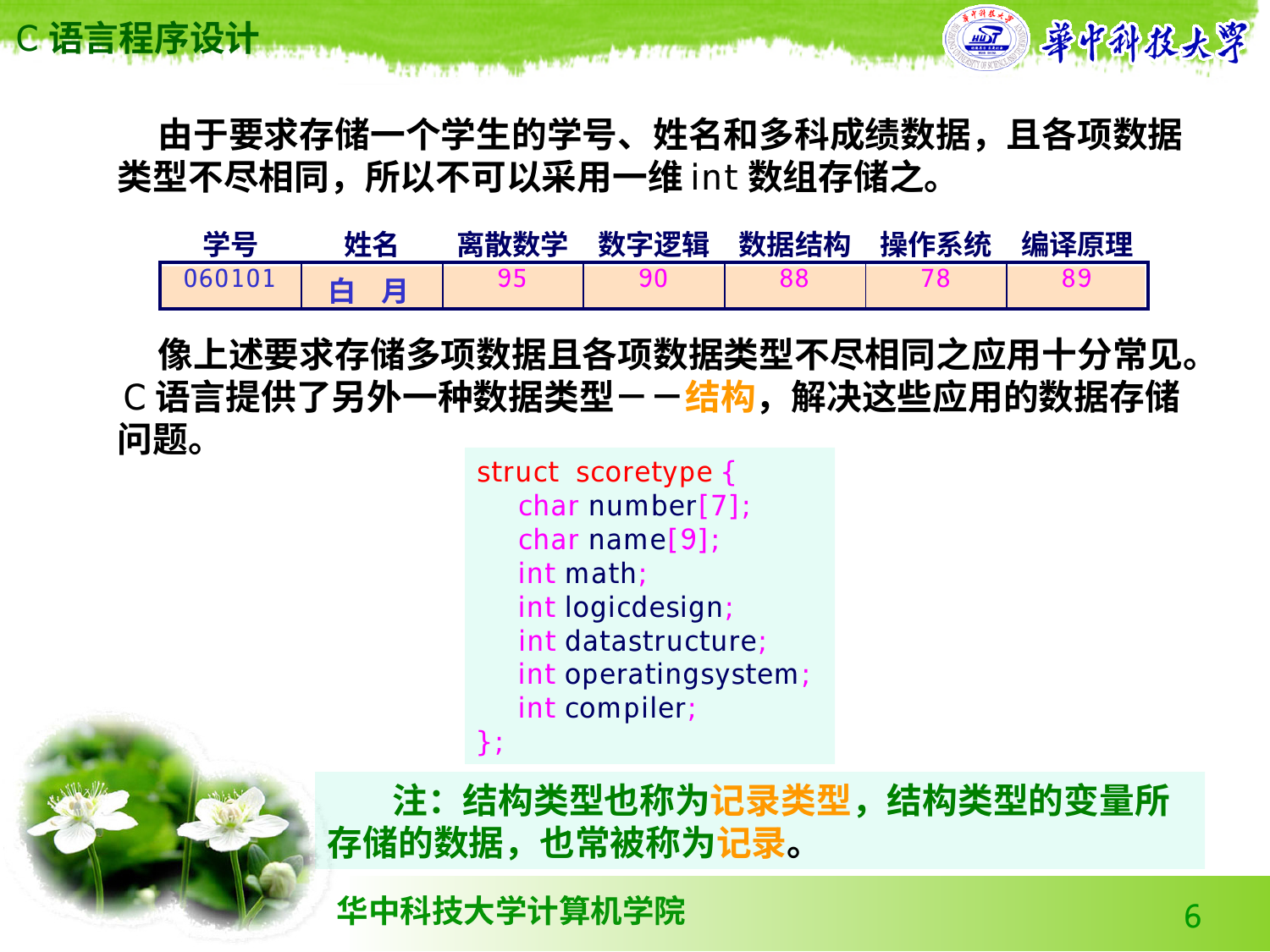

由于要求存储一个学生的学号、姓名和多科成绩数据，且各项数据类型不尽相同，所以不可以采用一维int数组存储之。
| 学号 | 姓名 | 离散数学 | 数字逻辑 | 数据结构 | 操作系统 | 编译原理 |
| --- | --- | --- | --- | --- | --- | --- |
| 060101 | 白 月 | 95 | 90 | 88 | 78 | 89 |

    像上述要求存储多项数据且各项数据类型不尽相同之应用十分常见。 C 语言提供了另外一种数据类型－－结构，解决这些应用的数据存储问题。
struct  scoretype {
     char number[7];
     char name[9];
     int math;
     int logicdesign;
     int datastructure;
     int operatingsystem;
     int compiler;
};
       注：结构类型也称为记录类型，结构类型的变量所存储的数据，也常被称为记录。
6